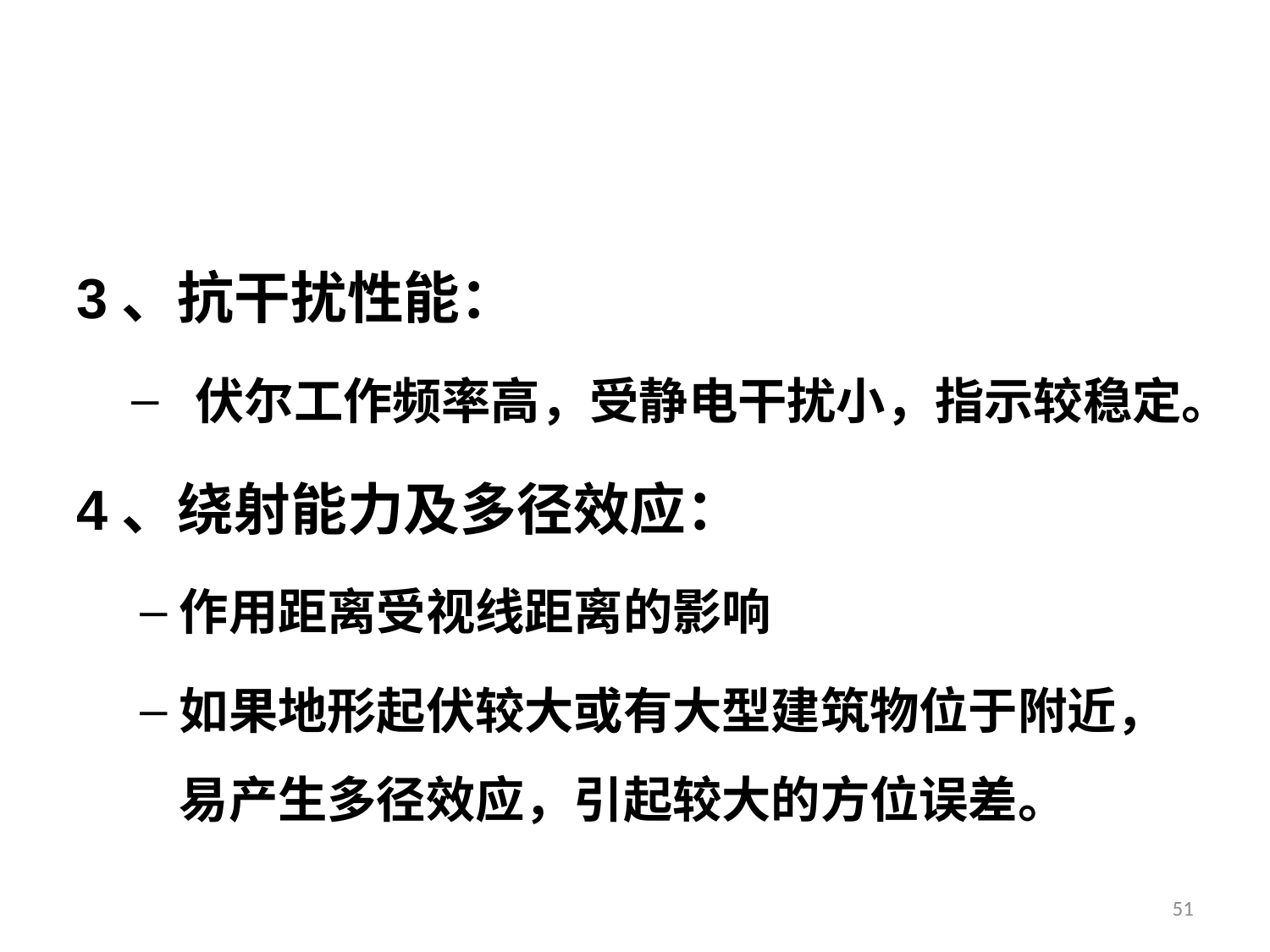

#
3、抗干扰性能：
伏尔工作频率高，受静电干扰小，指示较稳定。
4、绕射能力及多径效应：
作用距离受视线距离的影响
如果地形起伏较大或有大型建筑物位于附近，易产生多径效应，引起较大的方位误差。
51